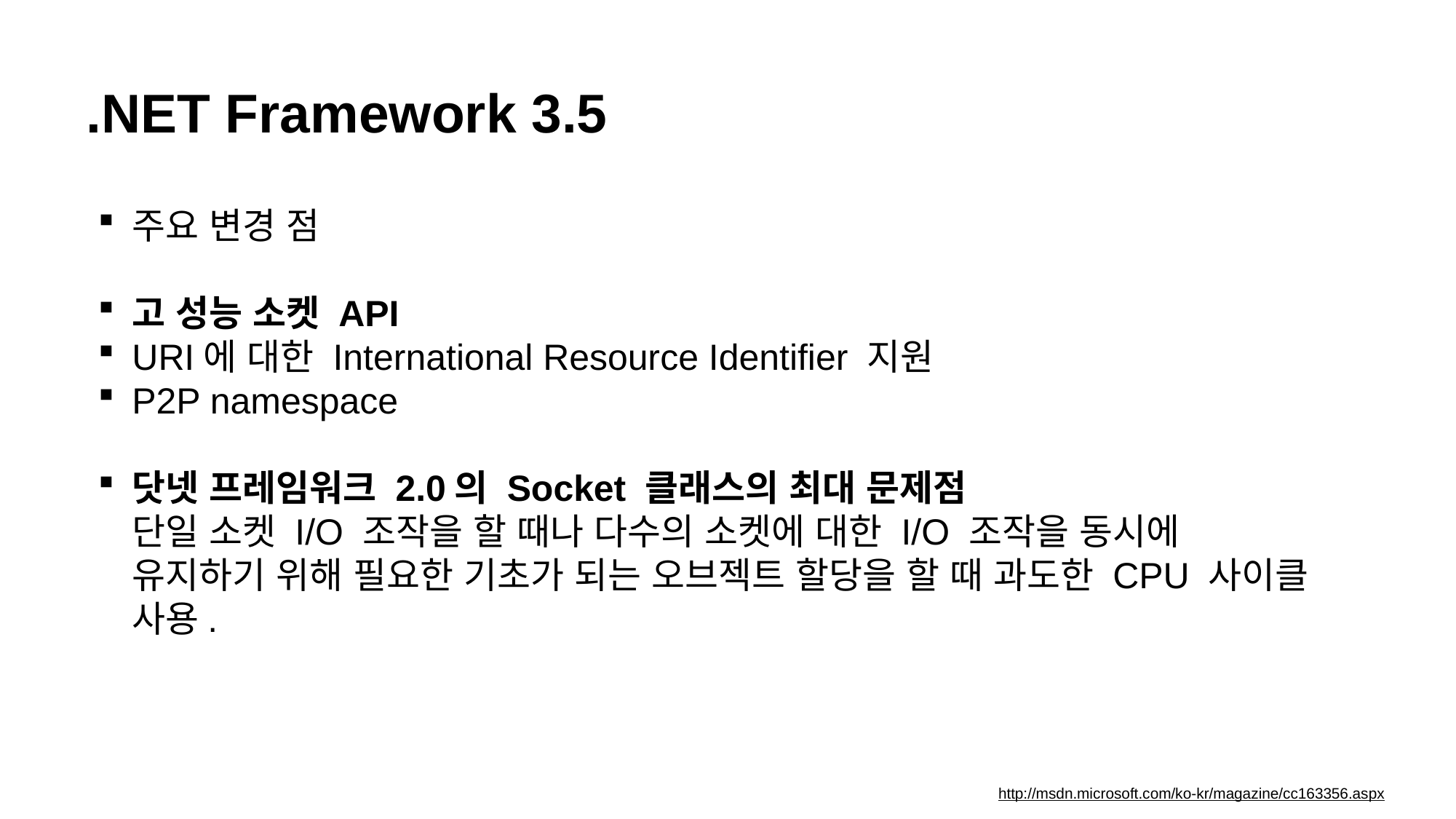

.NET Framework 3.5
주요 변경 점
고 성능 소켓 API
URI에 대한 International Resource Identifier 지원
P2P namespace
닷넷 프레임워크 2.0의 Socket 클래스의 최대 문제점
단일 소켓 I/O 조작을 할 때나 다수의 소켓에 대한 I/O 조작을 동시에 유지하기 위해 필요한 기초가 되는 오브젝트 할당을 할 때 과도한 CPU 사이클 사용.
http://msdn.microsoft.com/ko-kr/magazine/cc163356.aspx